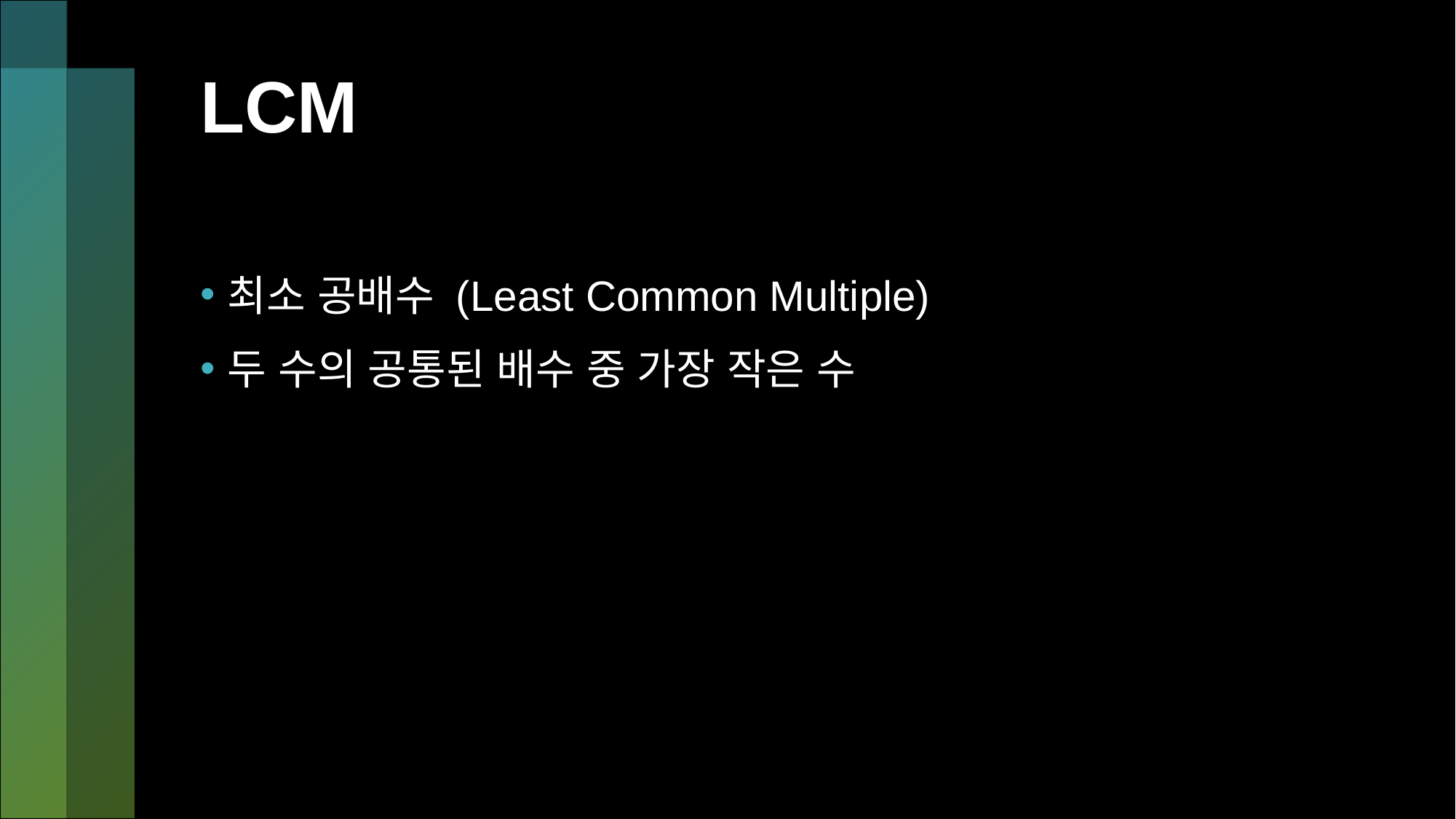

# LCM
최소 공배수 (Least Common Multiple)
두 수의 공통된 배수 중 가장 작은 수